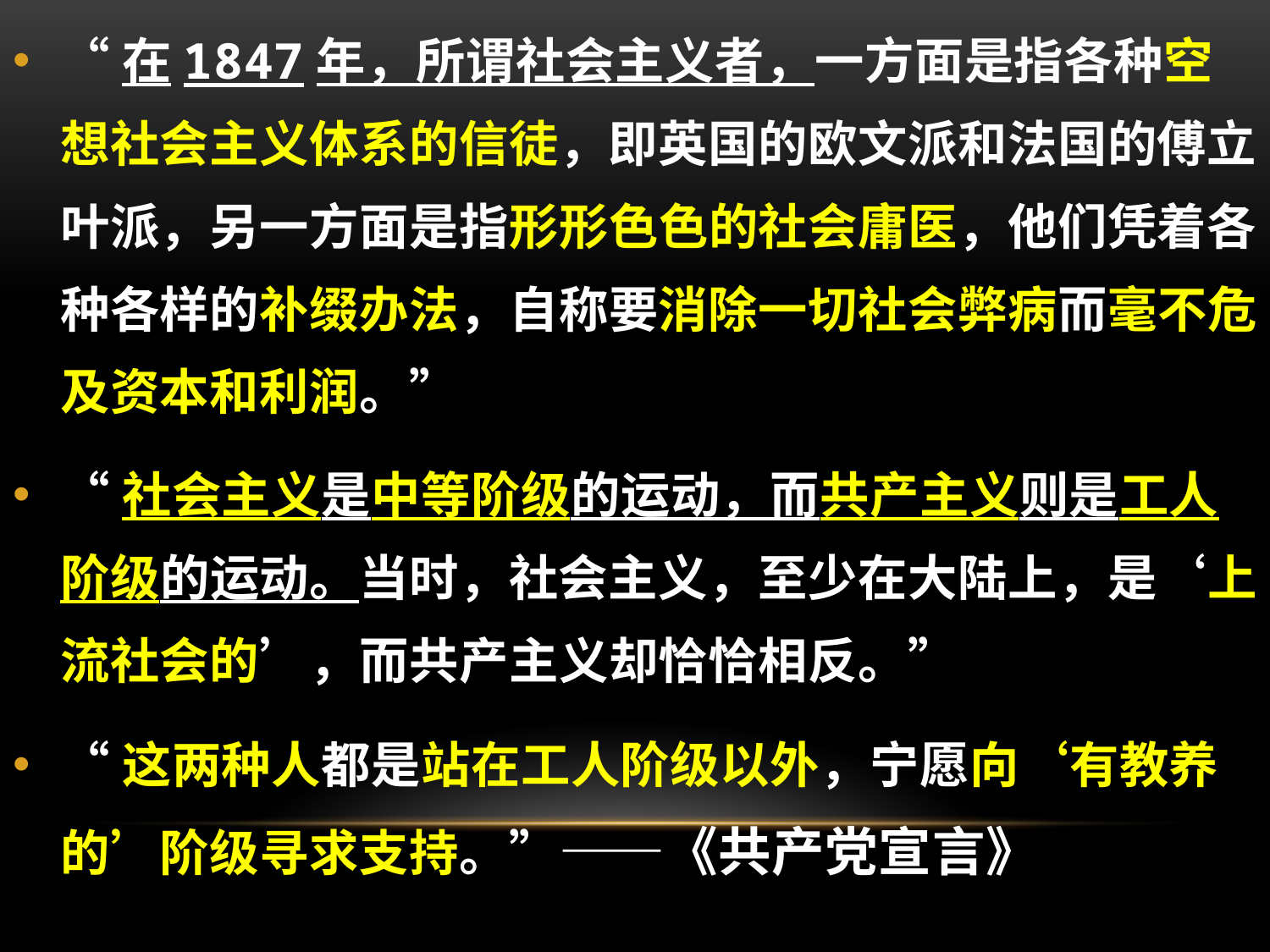

“在1847年，所谓社会主义者，一方面是指各种空想社会主义体系的信徒，即英国的欧文派和法国的傅立叶派，另一方面是指形形色色的社会庸医，他们凭着各种各样的补缀办法，自称要消除一切社会弊病而毫不危及资本和利润。”
“社会主义是中等阶级的运动，而共产主义则是工人阶级的运动。当时，社会主义，至少在大陆上，是‘上流社会的’，而共产主义却恰恰相反。”
“这两种人都是站在工人阶级以外，宁愿向‘有教养的’阶级寻求支持。”——《共产党宣言》